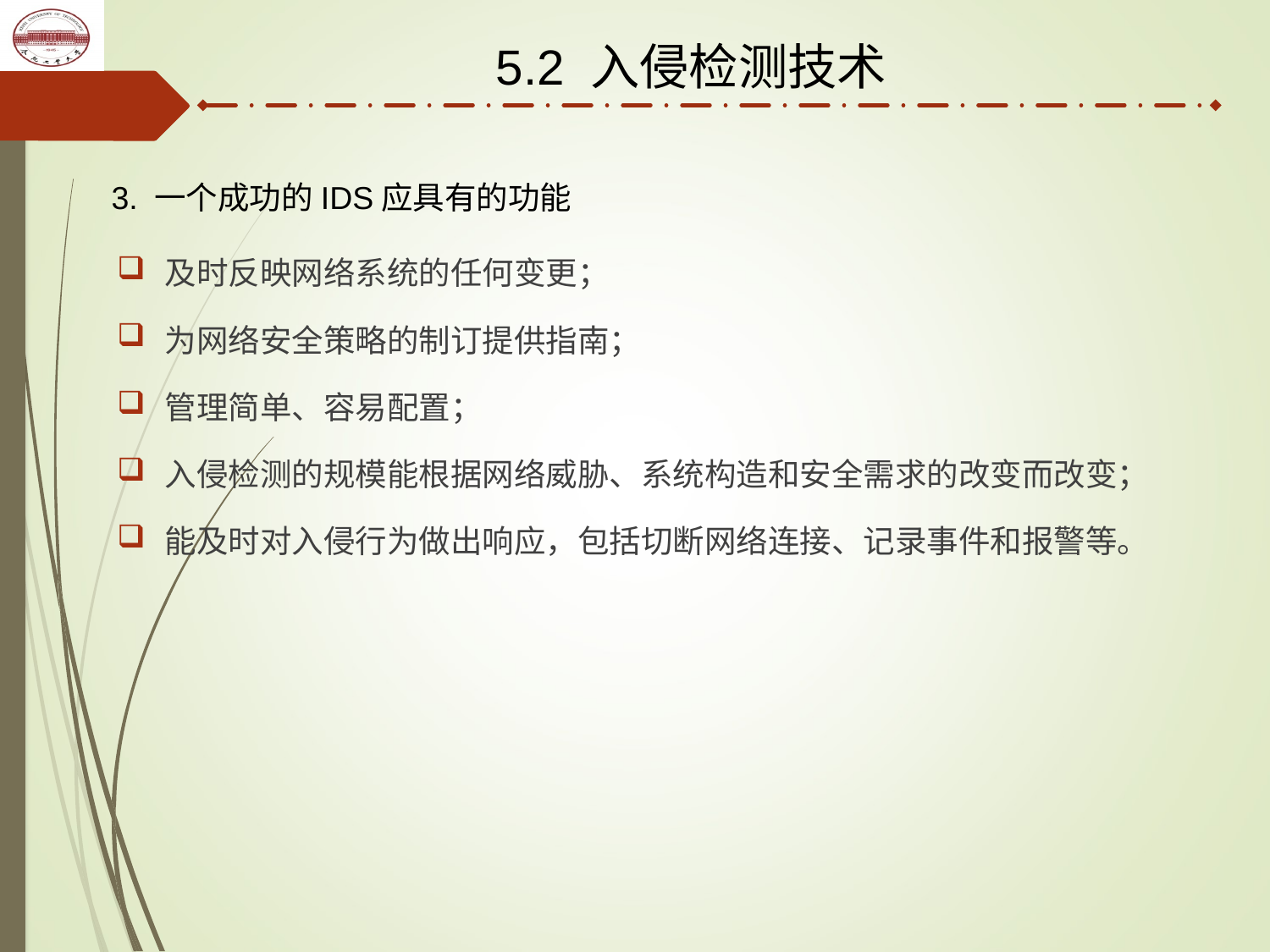

5.2 入侵检测技术
3. 一个成功的IDS应具有的功能
及时反映网络系统的任何变更；
为网络安全策略的制订提供指南；
管理简单、容易配置；
入侵检测的规模能根据网络威胁、系统构造和安全需求的改变而改变；
能及时对入侵行为做出响应，包括切断网络连接、记录事件和报警等。